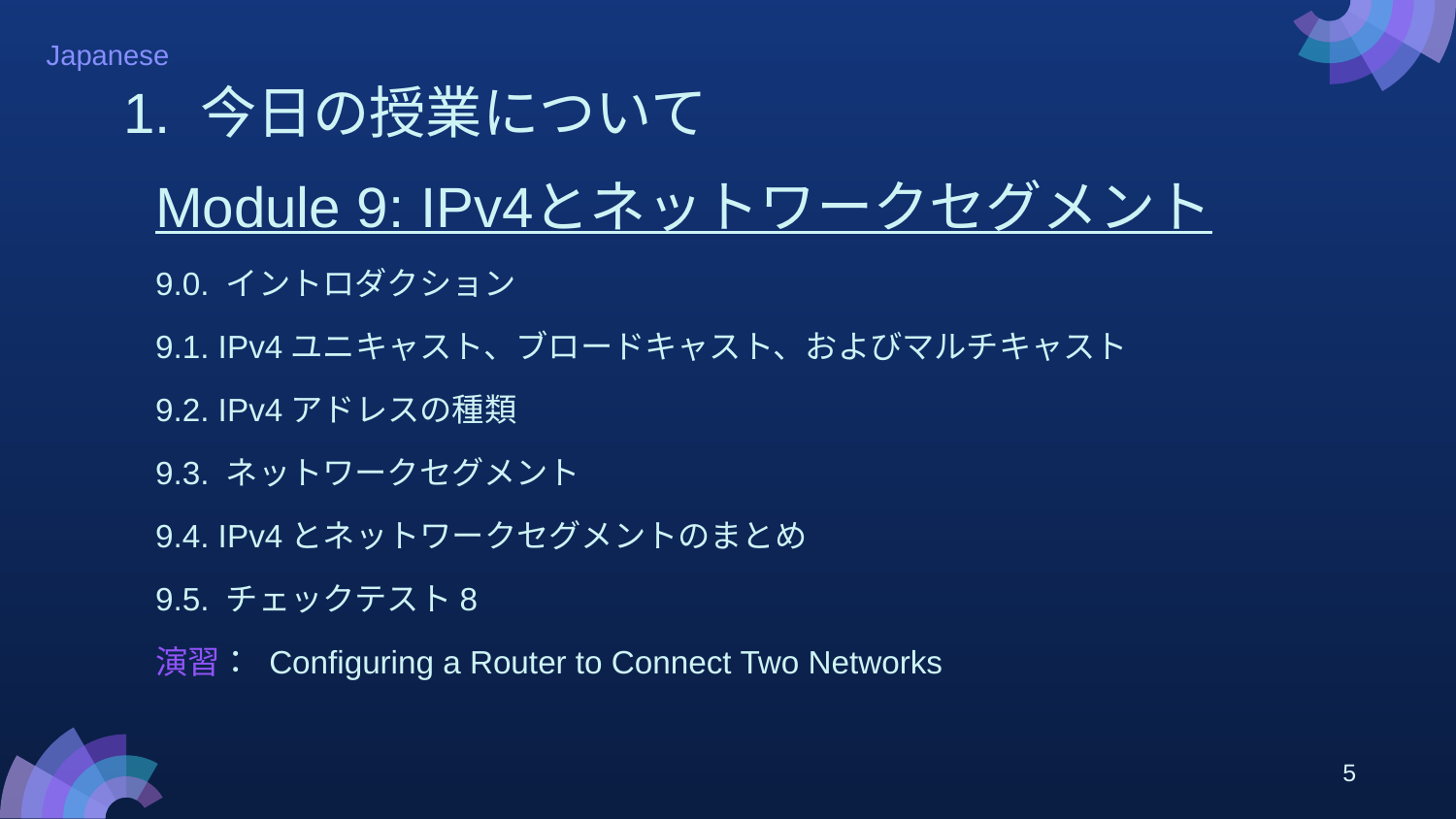

# 1. 今日の授業について
Module 9: IPv4とネットワークセグメント
9.0. イントロダクション
9.1. IPv4ユニキャスト、ブロードキャスト、およびマルチキャスト
9.2. IPv4アドレスの種類
9.3. ネットワークセグメント
9.4. IPv4とネットワークセグメントのまとめ
9.5. チェックテスト8
演習： Configuring a Router to Connect Two Networks